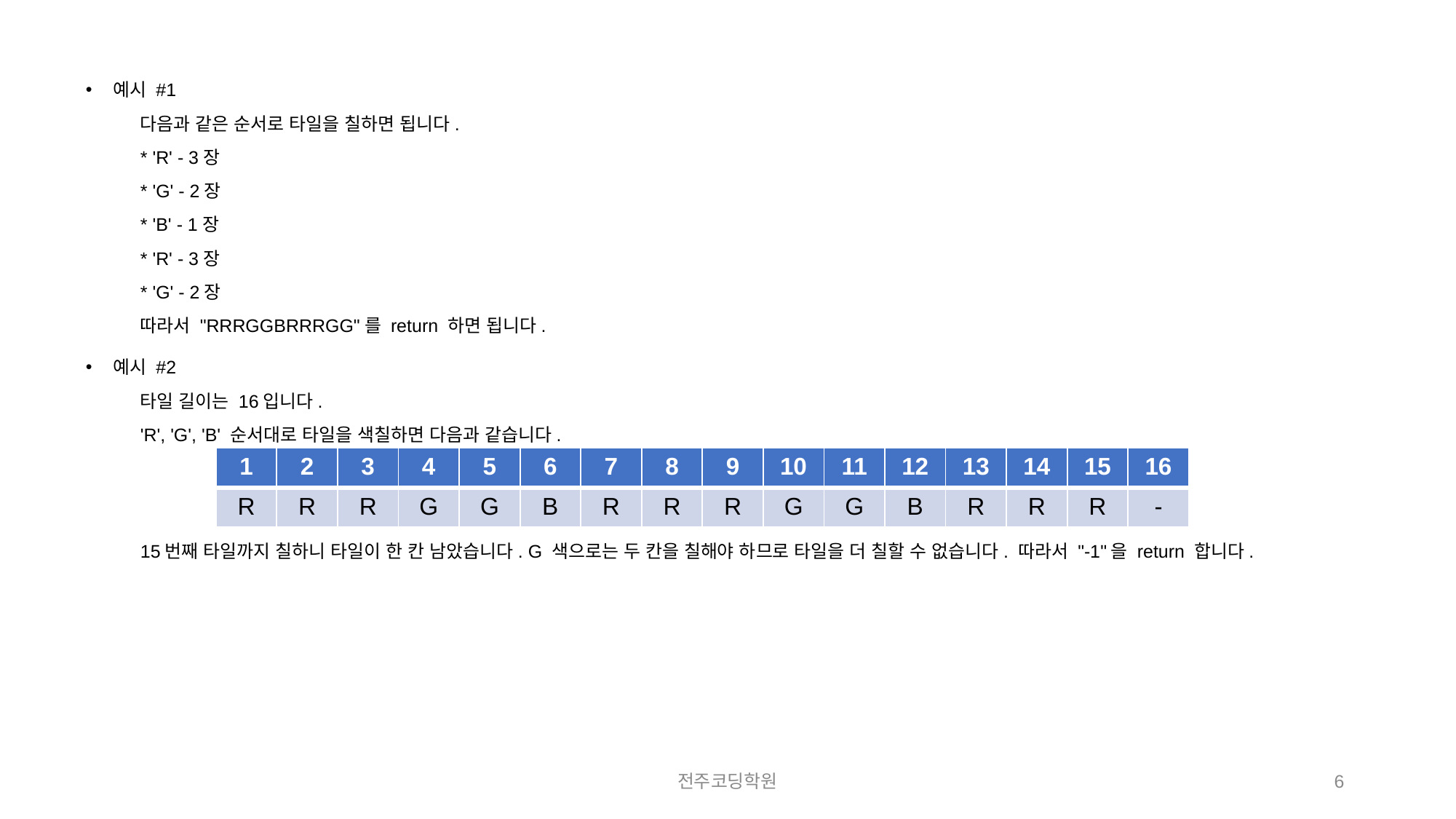

예시 #1
다음과 같은 순서로 타일을 칠하면 됩니다.
* 'R' - 3장
* 'G' - 2장
* 'B' - 1장
* 'R' - 3장
* 'G' - 2장
따라서 "RRRGGBRRRGG"를 return 하면 됩니다.
예시 #2
타일 길이는 16입니다.
'R', 'G', 'B' 순서대로 타일을 색칠하면 다음과 같습니다.

15번째 타일까지 칠하니 타일이 한 칸 남았습니다. G 색으로는 두 칸을 칠해야 하므로 타일을 더 칠할 수 없습니다. 따라서 "-1"을 return 합니다.
| 1 | 2 | 3 | 4 | 5 | 6 | 7 | 8 | 9 | 10 | 11 | 12 | 13 | 14 | 15 | 16 |
| --- | --- | --- | --- | --- | --- | --- | --- | --- | --- | --- | --- | --- | --- | --- | --- |
| R | R | R | G | G | B | R | R | R | G | G | B | R | R | R | - |
전주코딩학원
6